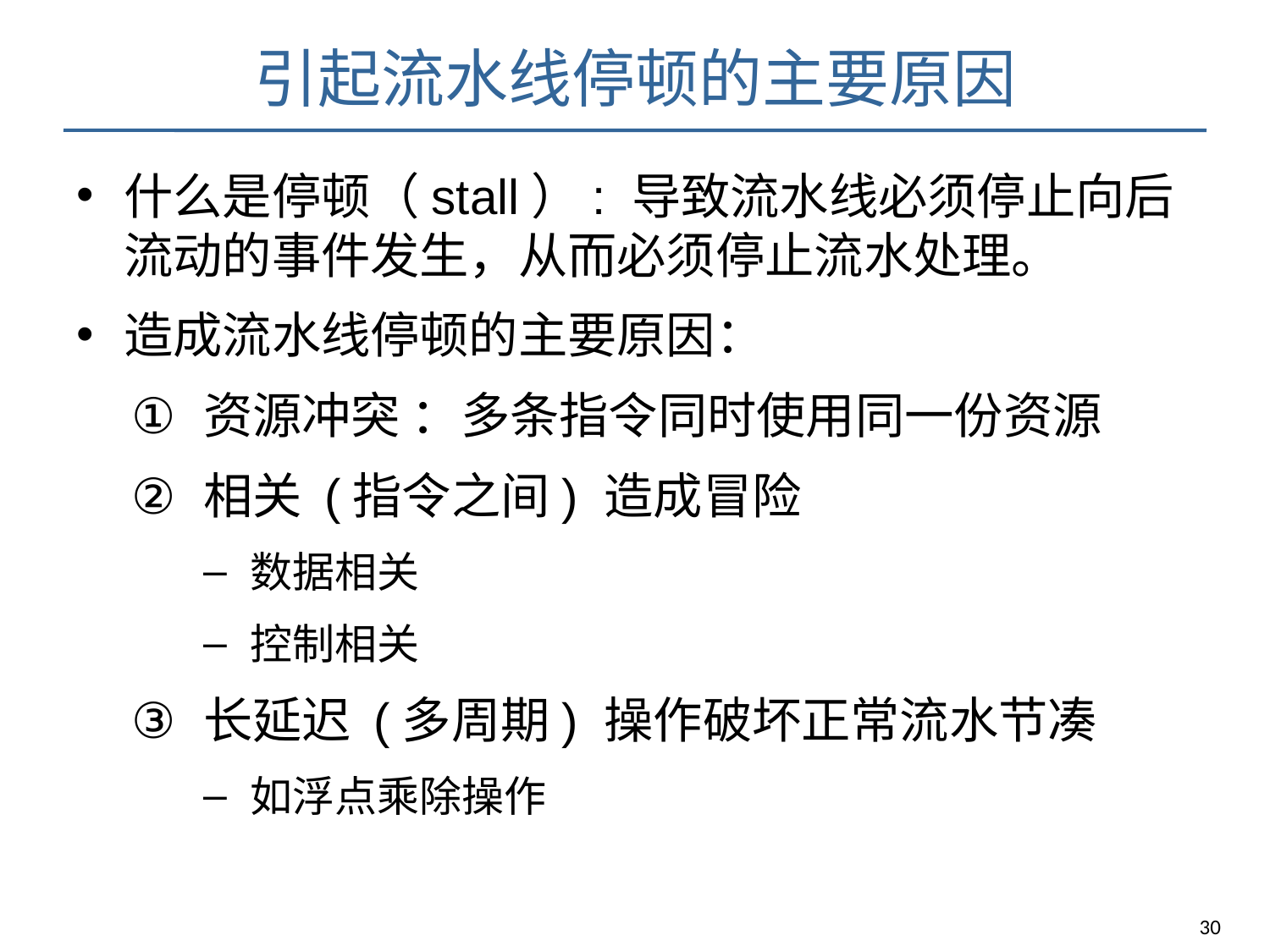

# 引起流水线停顿的主要原因
什么是停顿（stall）: 导致流水线必须停止向后流动的事件发生，从而必须停止流水处理。
造成流水线停顿的主要原因：
资源冲突 ：多条指令同时使用同一份资源
相关 (指令之间) 造成冒险
数据相关
控制相关
长延迟 (多周期) 操作破坏正常流水节凑
如浮点乘除操作

30